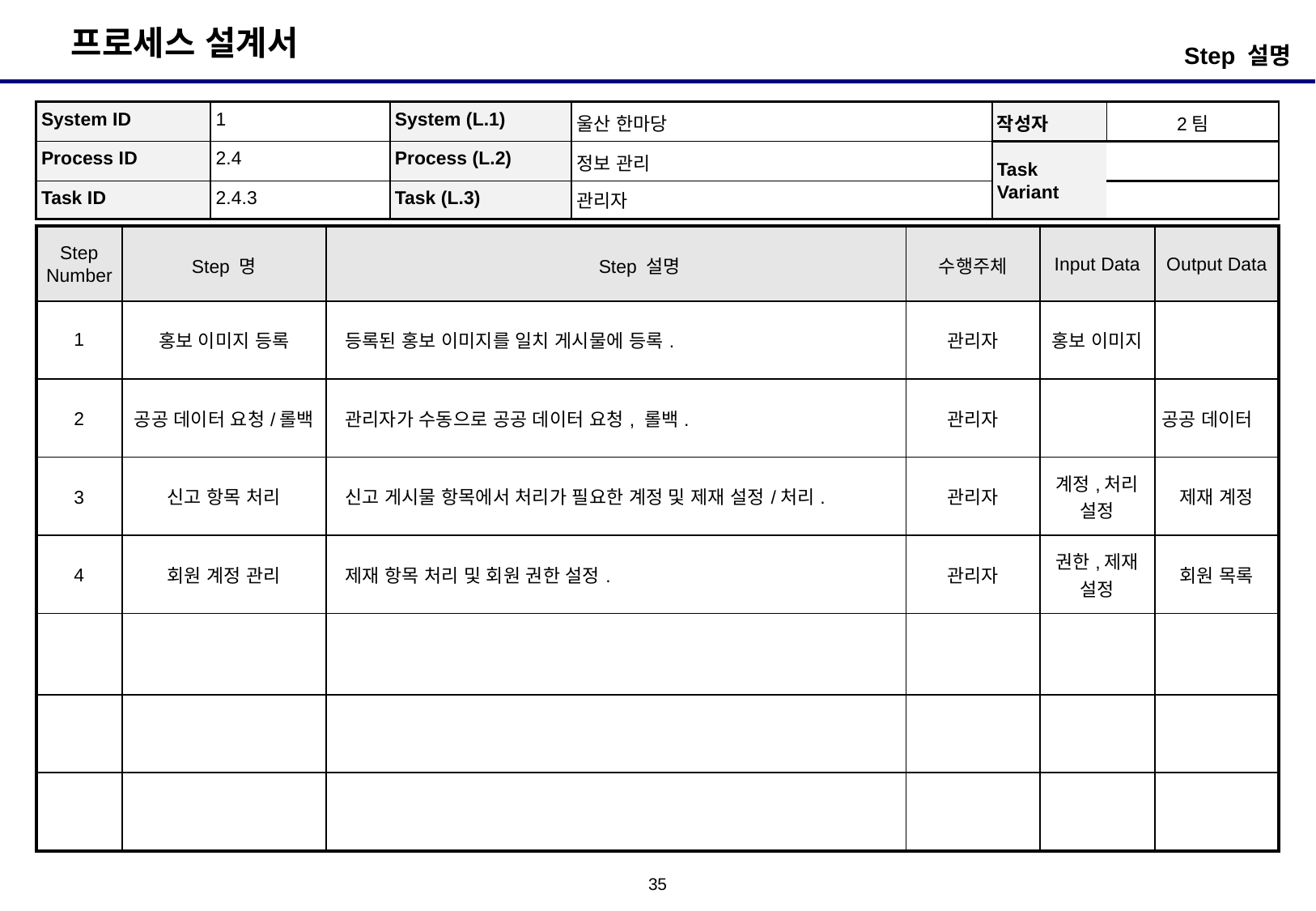

Step 설명
| System ID | 1 | System (L.1) | 울산 한마당 | 작성자 | 2팀 |
| --- | --- | --- | --- | --- | --- |
| Process ID | 2.4 | Process (L.2) | 정보 관리 | Task Variant |  |
| Task ID | 2.4.3 | Task (L.3) | 관리자 |  |  |
| Step Number | Step 명 | Step 설명 | 수행주체 | Input Data | Output Data |
| --- | --- | --- | --- | --- | --- |
| 1 | 홍보 이미지 등록 | 등록된 홍보 이미지를 일치 게시물에 등록. | 관리자 | 홍보 이미지 |  |
| 2 | 공공 데이터 요청/롤백 | 관리자가 수동으로 공공 데이터 요청, 롤백. | 관리자 |  | 공공 데이터 |
| 3 | 신고 항목 처리 | 신고 게시물 항목에서 처리가 필요한 계정 및 제재 설정/처리. | 관리자 | 계정,처리 설정 | 제재 계정 |
| 4 | 회원 계정 관리 | 제재 항목 처리 및 회원 권한 설정. | 관리자 | 권한,제재 설정 | 회원 목록 |
|  |  |  |  |  |  |
|  |  |  |  |  |  |
|  |  |  |  |  |  |